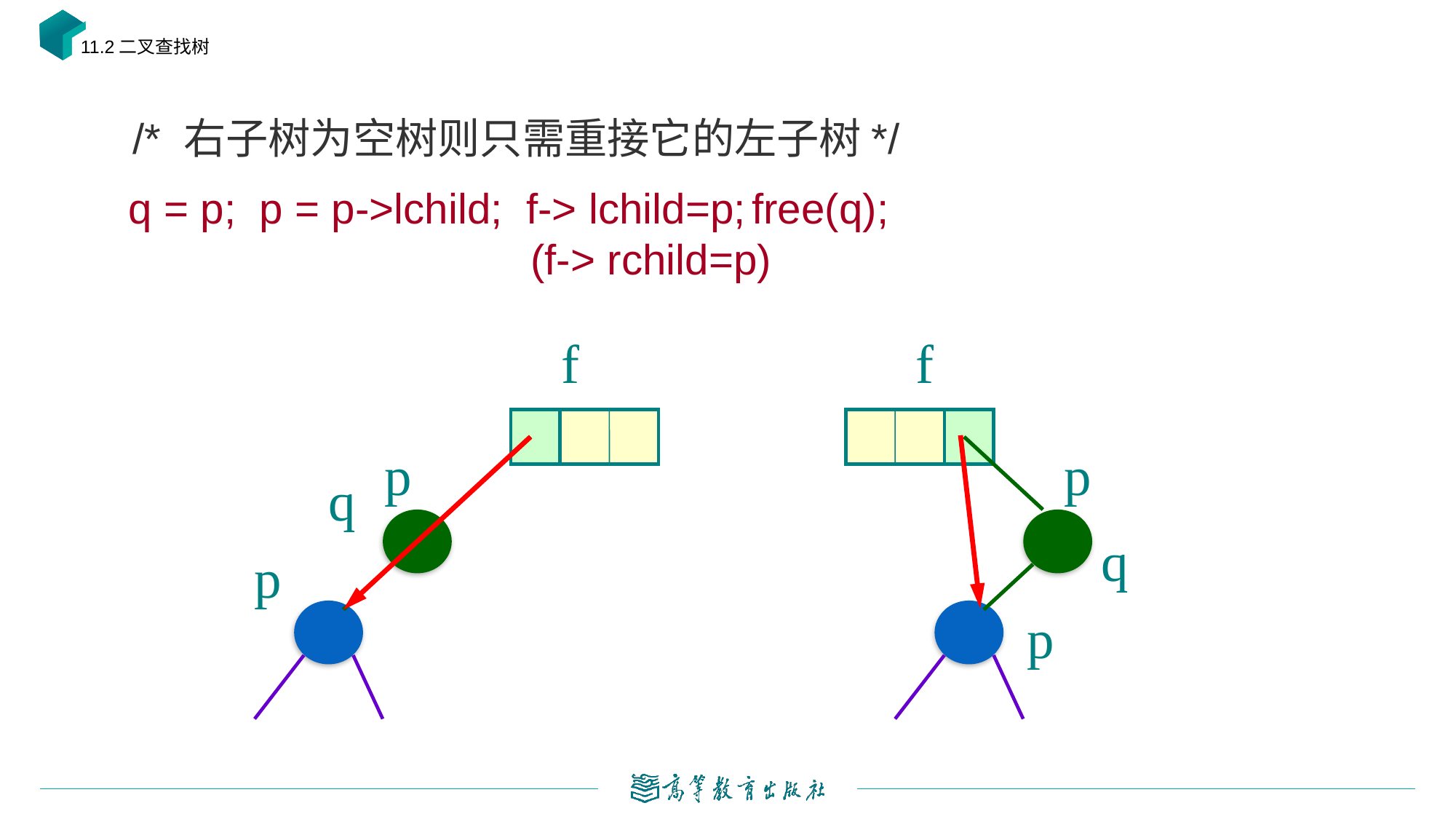

11.2二叉查找树
 /* 右子树为空树则只需重接它的左子树*/

q = p;  p = p->lchild;  f-> lchild=p; free(q);
                                  (f-> rchild=p)
f
f

p
p

q

q
p

p